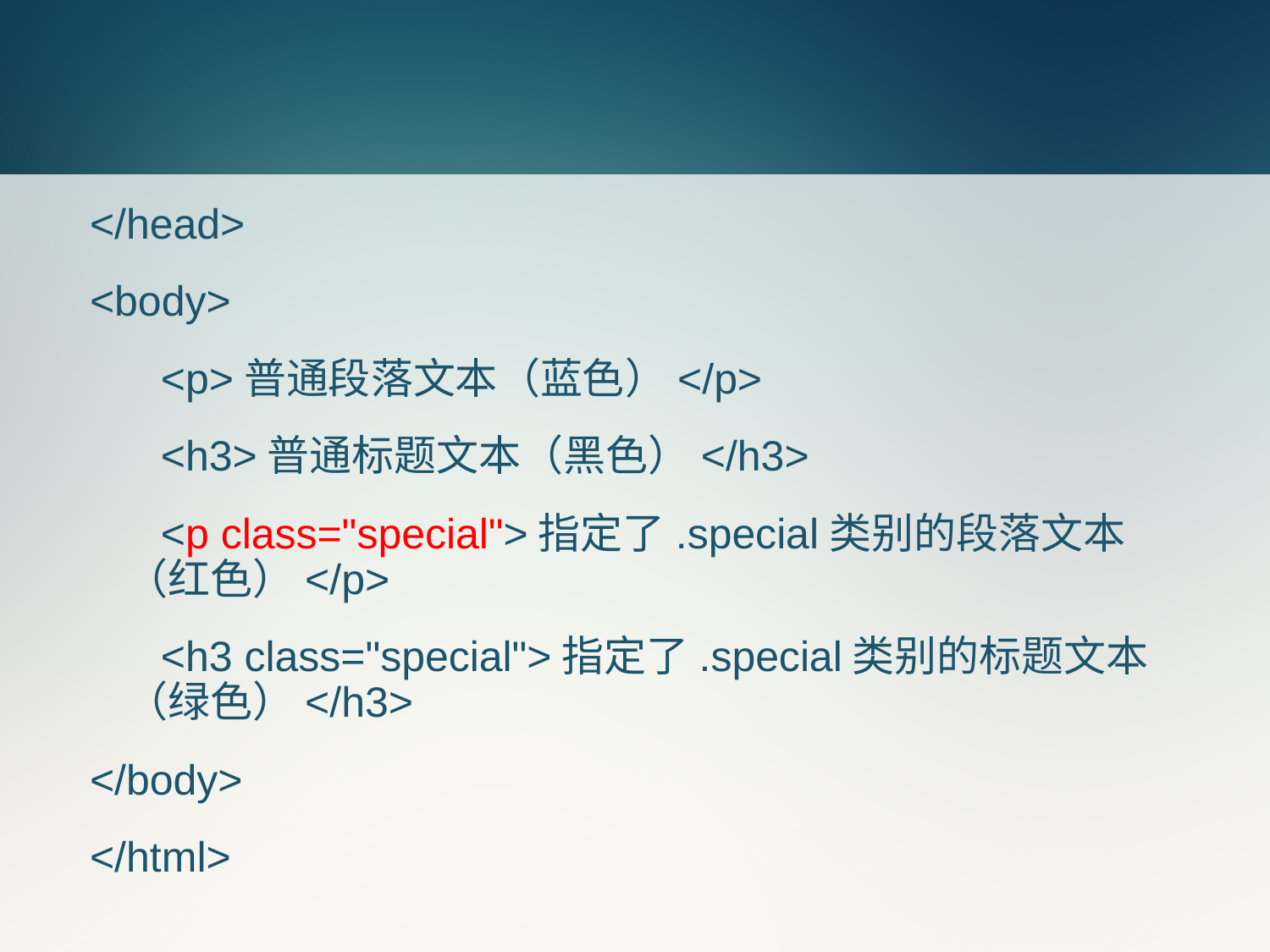

#
</head>
<body>
      <p>普通段落文本（蓝色）</p>
      <h3>普通标题文本（黑色）</h3>
      <p class="special">指定了.special类别的段落文本（红色）</p>
      <h3 class="special">指定了.special类别的标题文本（绿色）</h3>
</body>
</html>